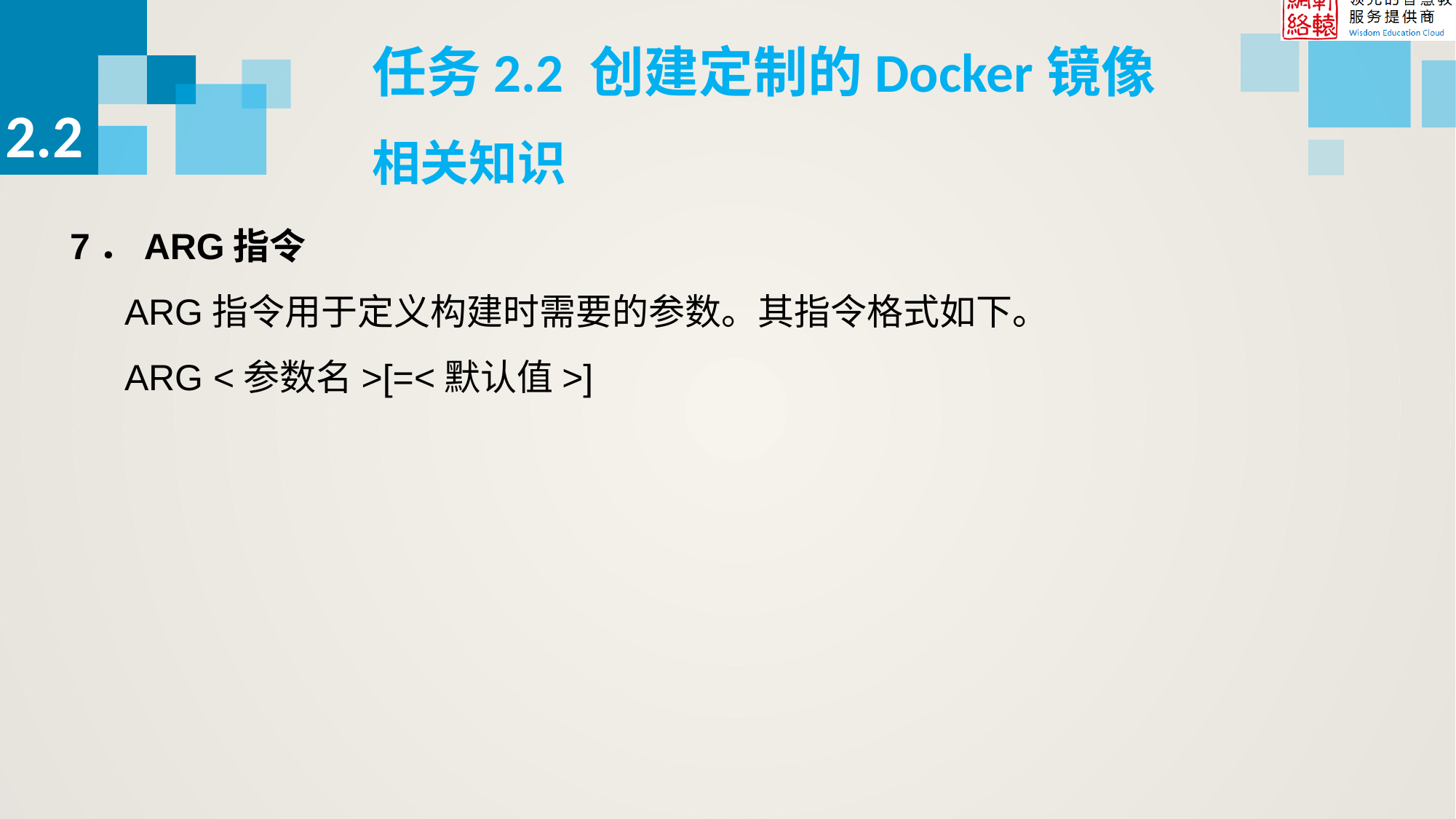

任务2.2 创建定制的Docker镜像
2.2
相关知识
7．ARG指令
ARG指令用于定义构建时需要的参数。其指令格式如下。
ARG <参数名>[=<默认值>]